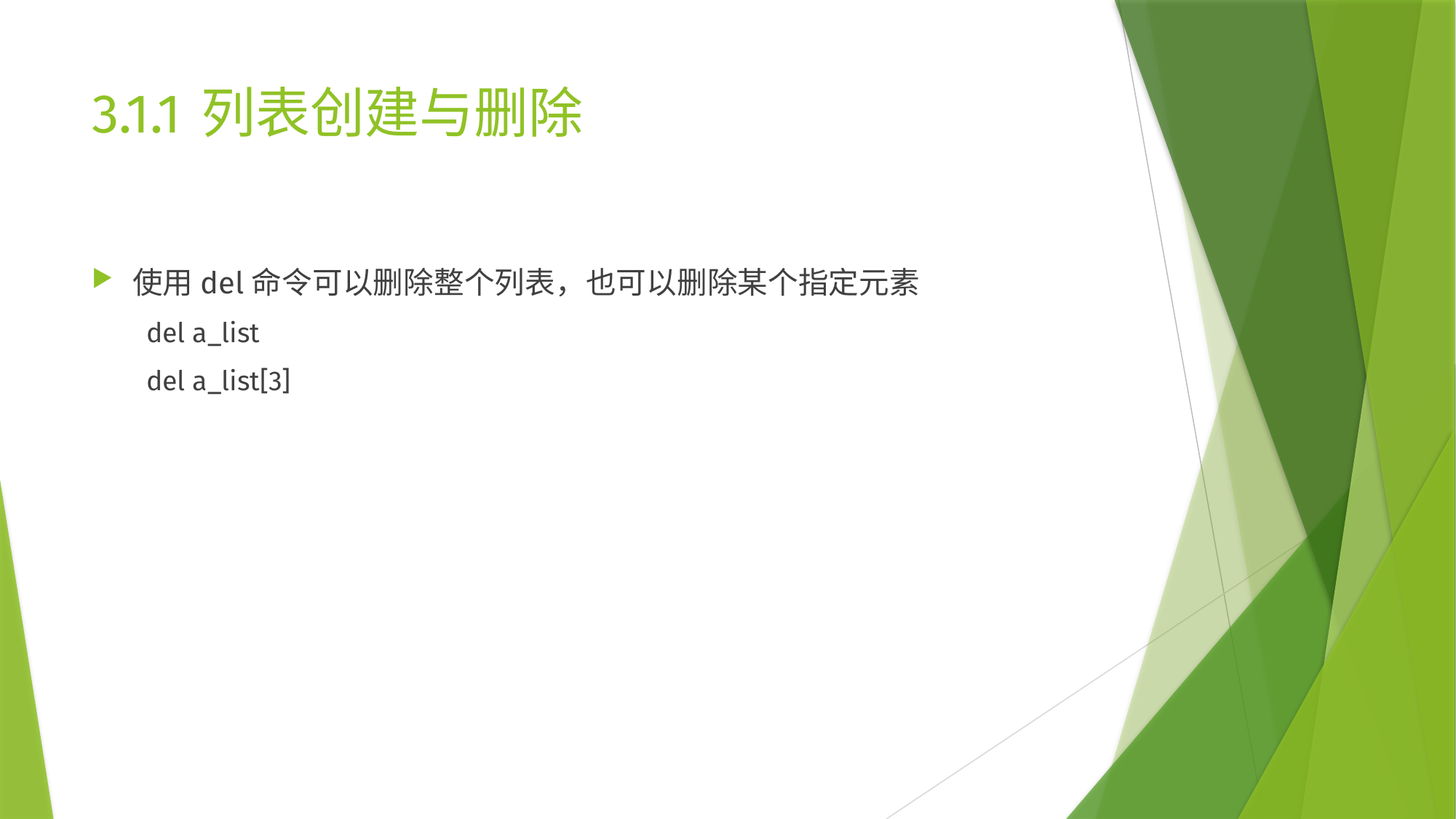

# 3.1.1	列表创建与删除
使用del命令可以删除整个列表，也可以删除某个指定元素
del a_list
del a_list[3]